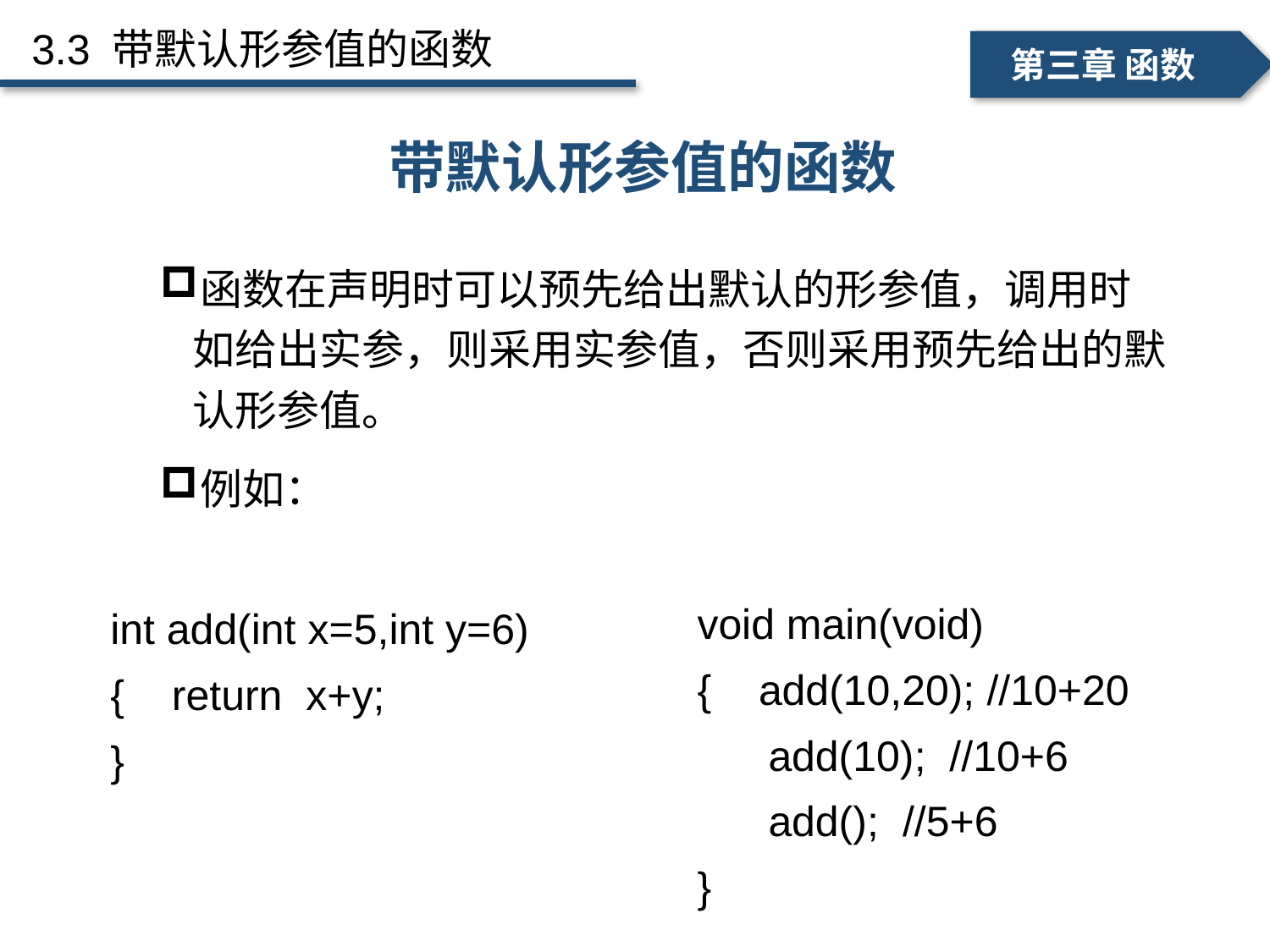

3.3 带默认形参值的函数
一、个人简介
二、学术成绩

第三章 函数

带默认形参值的函数
函数在声明时可以预先给出默认的形参值，调用时如给出实参，则采用实参值，否则采用预先给出的默认形参值。
例如：
void main(void)
{    add(10,20); //10+20
      add(10);  //10+6
      add();  //5+6
}
int add(int x=5,int y=6)
{    return  x+y;
}
64